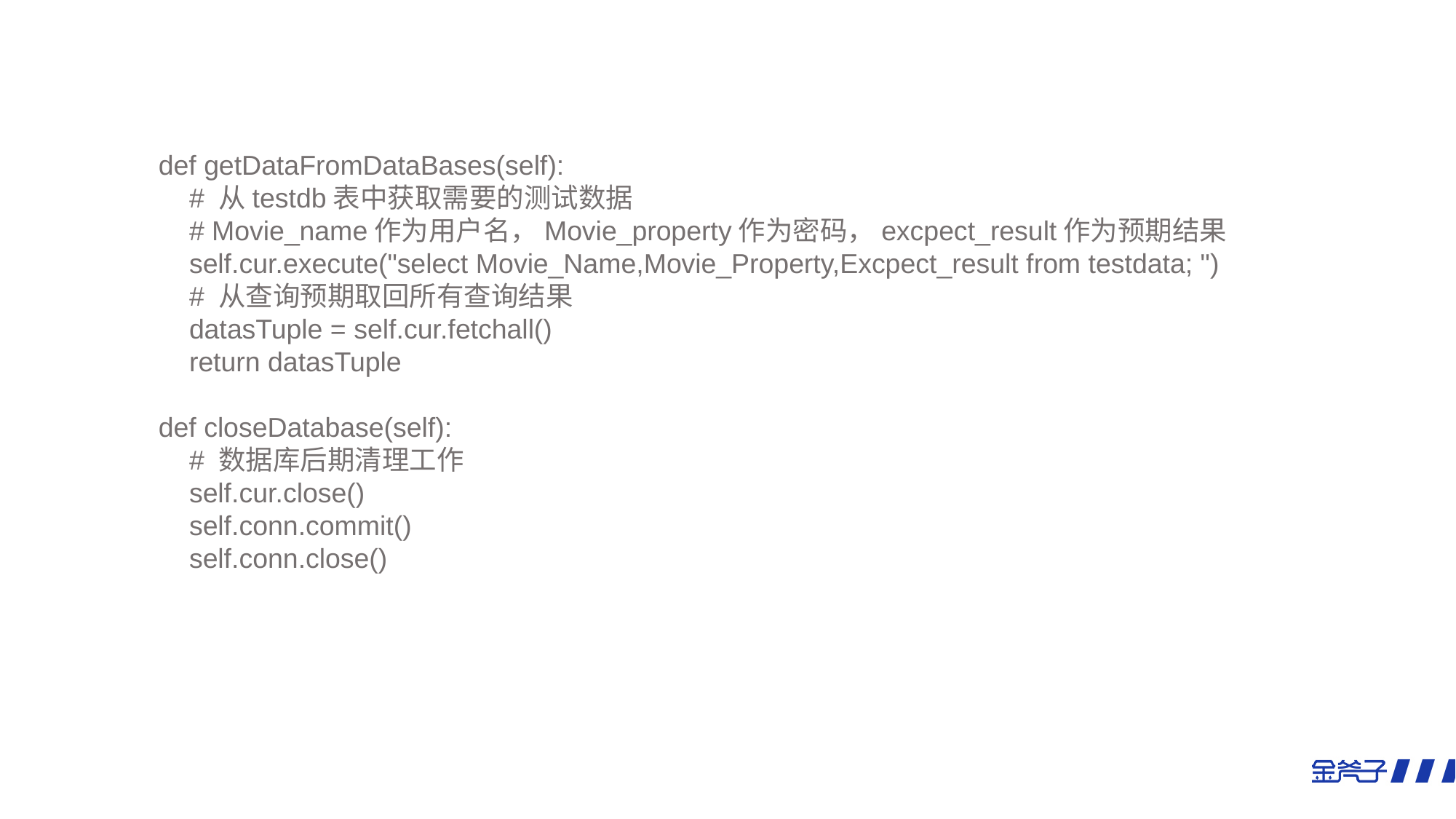

def getDataFromDataBases(self):
        # 从testdb表中获取需要的测试数据
        # Movie_name作为用户名，Movie_property作为密码，excpect_result作为预期结果
        self.cur.execute("select Movie_Name,Movie_Property,Excpect_result from testdata; ")
        # 从查询预期取回所有查询结果
        datasTuple = self.cur.fetchall()
        return datasTuple

    def closeDatabase(self):
        # 数据库后期清理工作
        self.cur.close()
        self.conn.commit()
        self.conn.close()